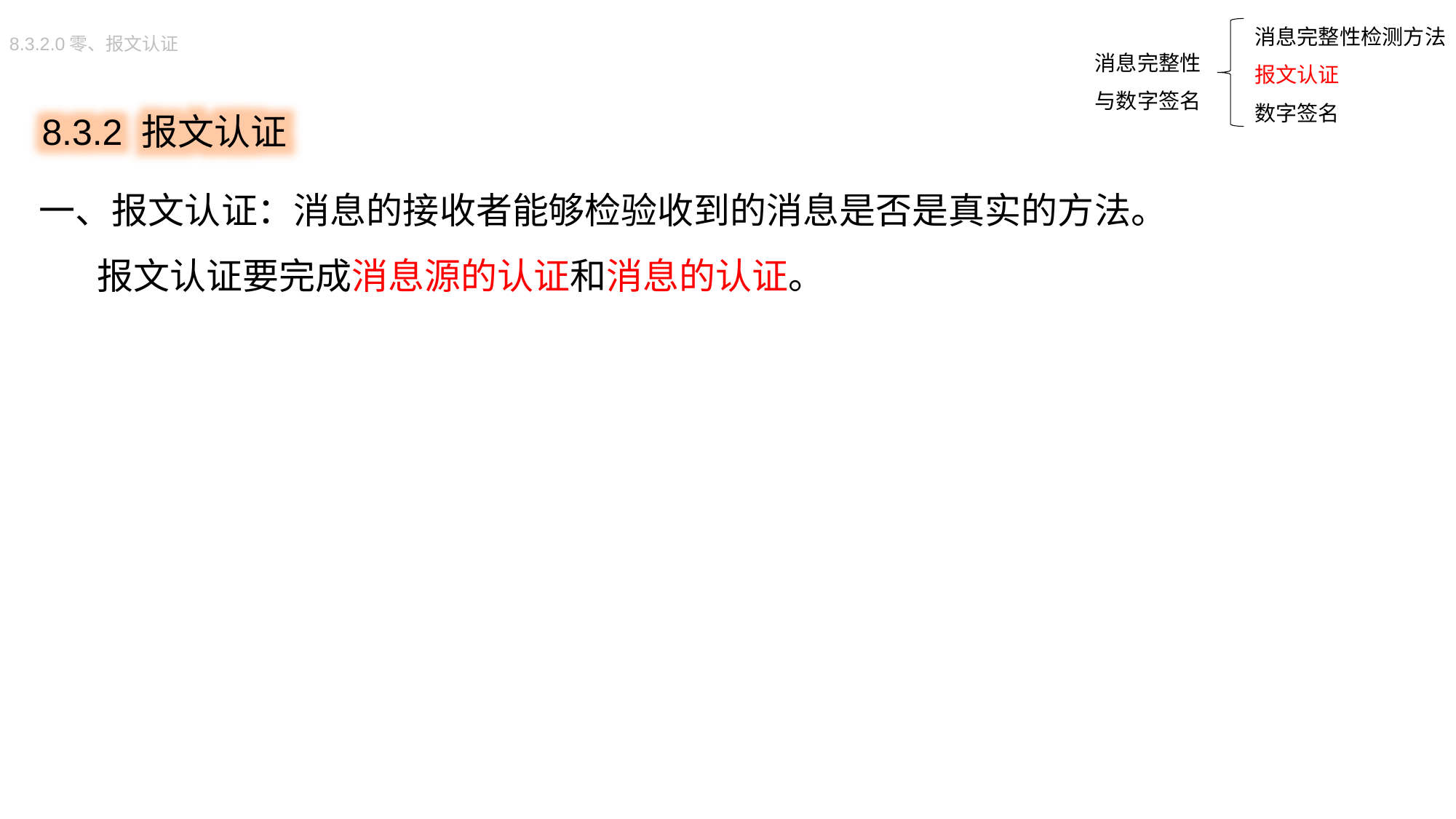

消息完整性检测方法
报文认证
数字签名

8.3.2.0零、报文认证
消息完整性
与数字签名
8.3.2 报文认证
一、报文认证：消息的接收者能够检验收到的消息是否是真实的方法。
      报文认证要完成消息源的认证和消息的认证。